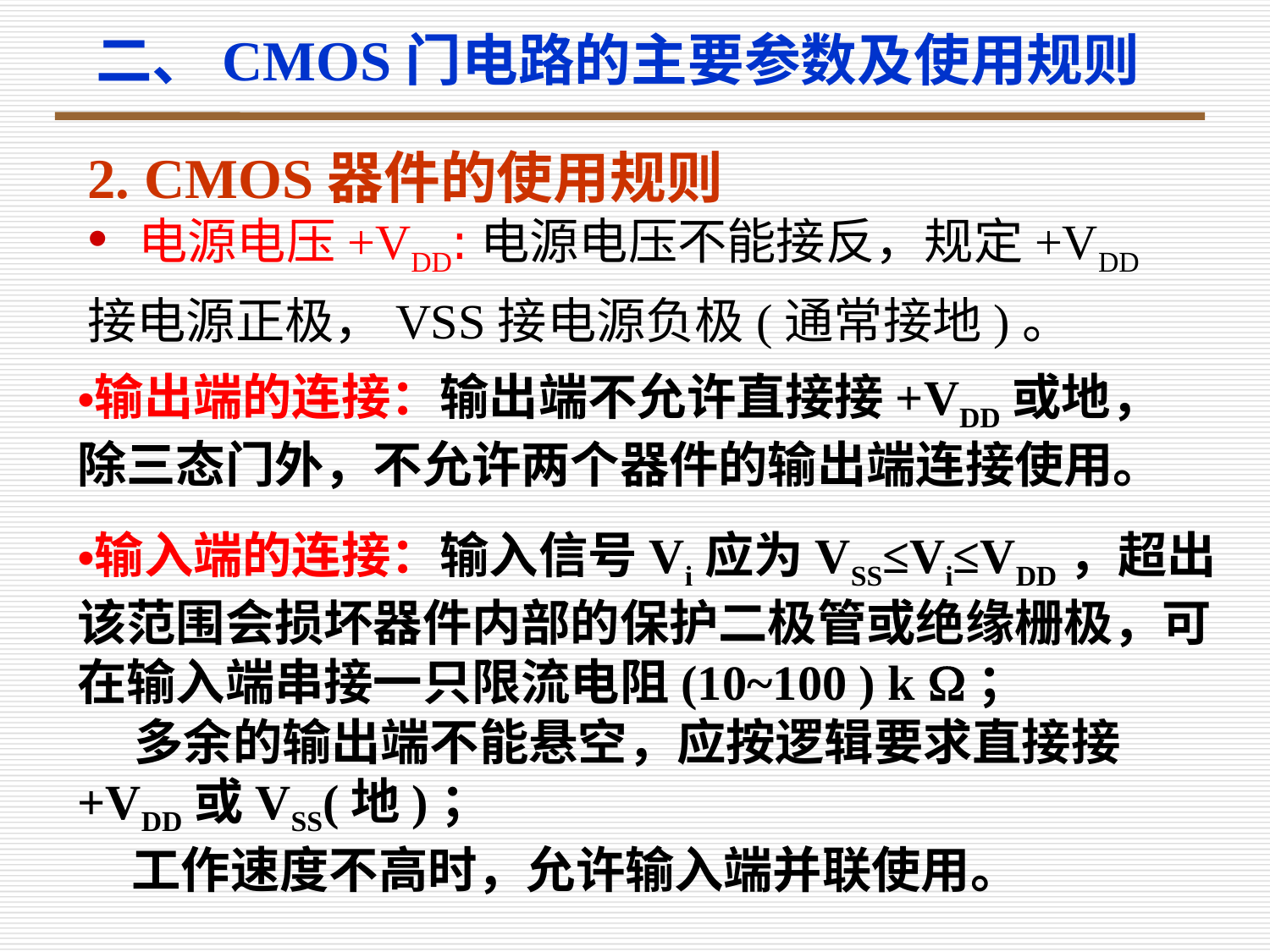

二、CMOS门电路的主要参数及使用规则

2. CMOS器件的使用规则
 电源电压+VDD:电源电压不能接反，规定+VDD接电源正极，VSS接电源负极(通常接地)。
输出端的连接：输出端不允许直接接+VDD或地，除三态门外，不允许两个器件的输出端连接使用。
输入端的连接：输入信号Vi应为VSS≤Vi≤VDD，超出该范围会损坏器件内部的保护二极管或绝缘栅极，可在输入端串接一只限流电阻(10~100 ) k Ω；
    多余的输出端不能悬空，应按逻辑要求直接接+VDD或VSS(地)；
  工作速度不高时，允许输入端并联使用。